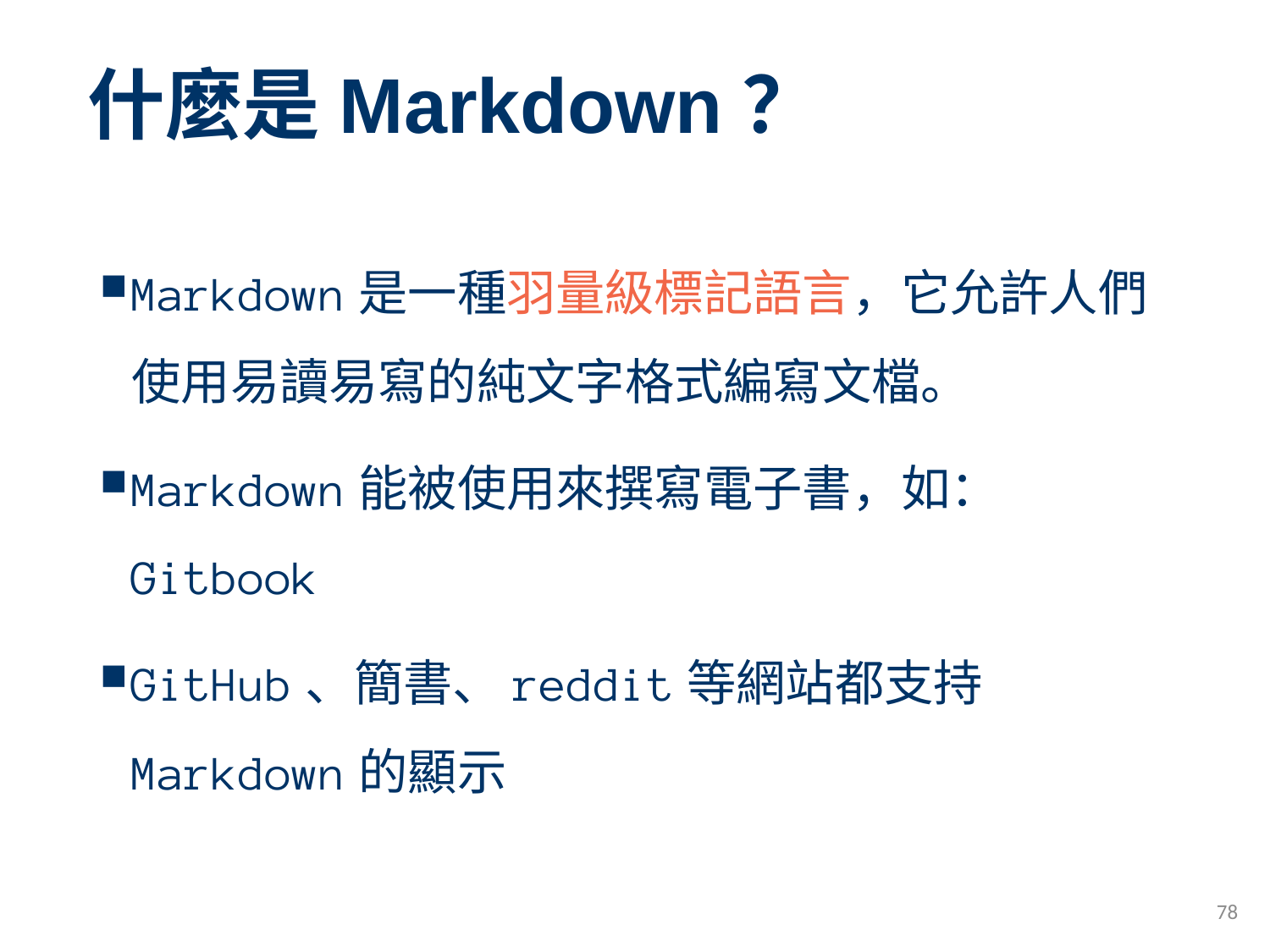

# 什麼是Markdown？
Markdown是一種羽量級標記語言，它允許人們使用易讀易寫的純文字格式編寫文檔。
Markdown能被使用來撰寫電子書，如：Gitbook
GitHub、簡書、reddit等網站都支持Markdown的顯示
78